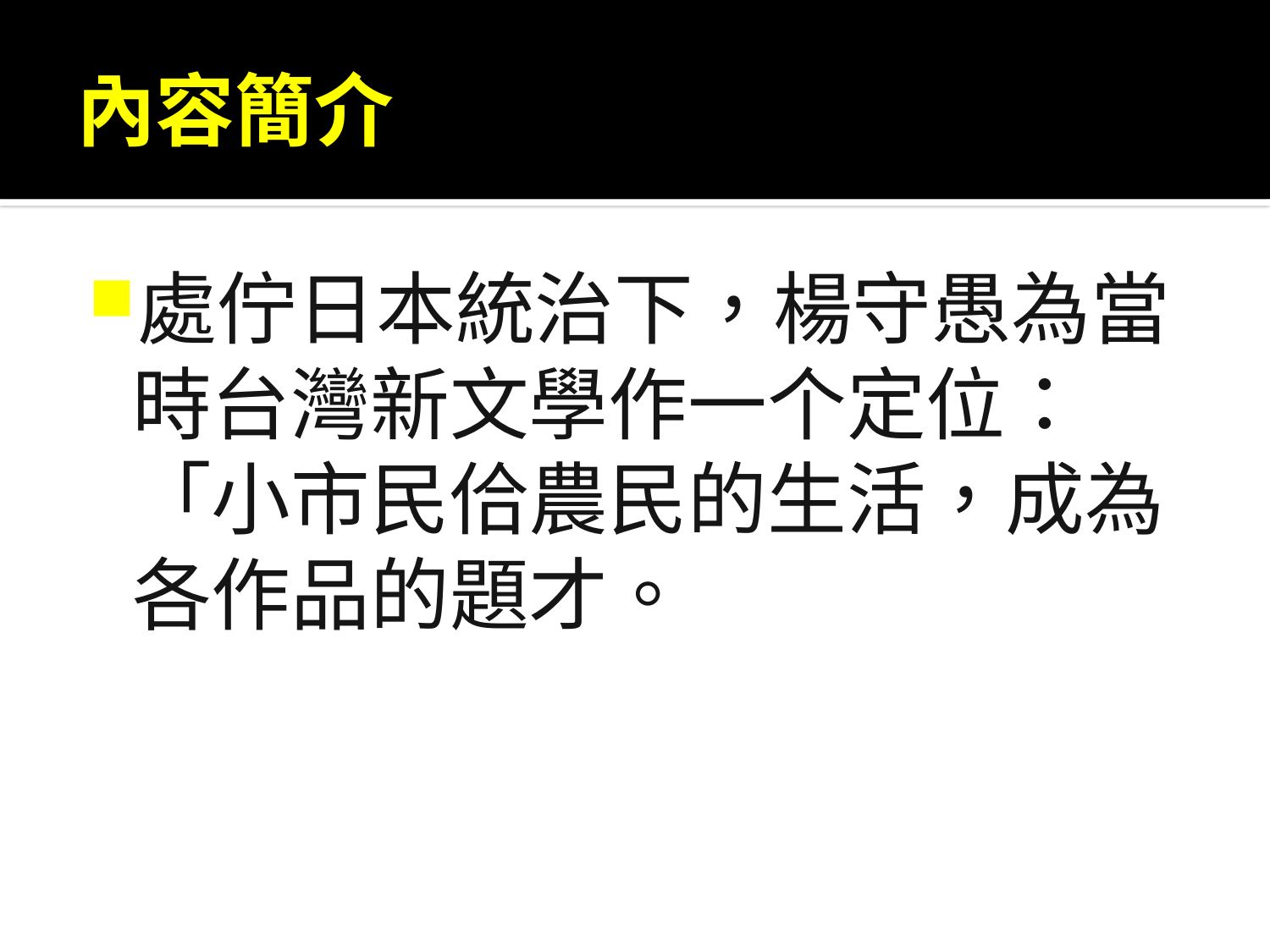

# 內容簡介
處佇日本統治下，楊守愚為當時台灣新文學作一个定位：「小市民佮農民的生活，成為各作品的題才。